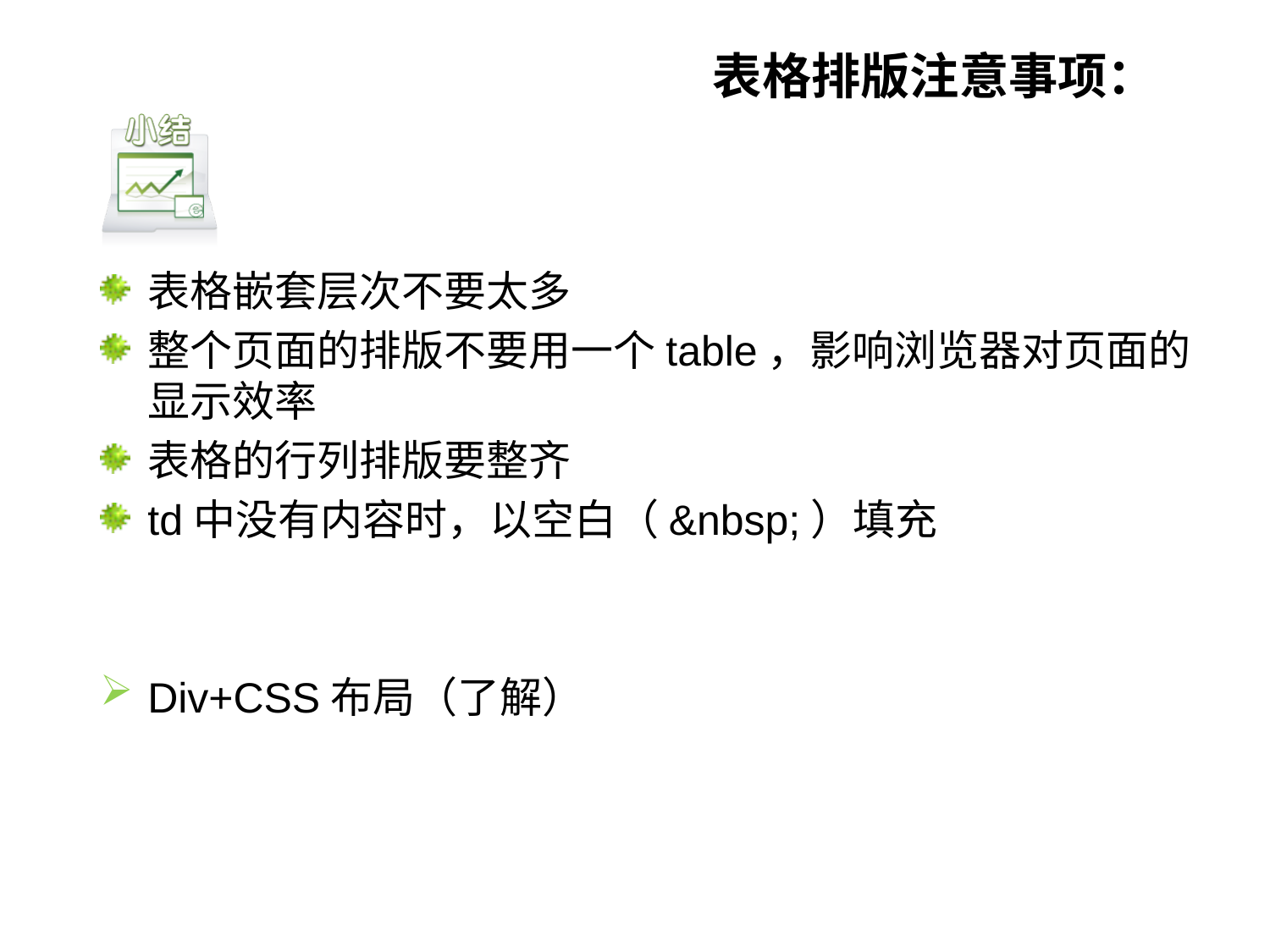

# 表格排版注意事项：
表格嵌套层次不要太多
整个页面的排版不要用一个table，影响浏览器对页面的显示效率
表格的行列排版要整齐
td中没有内容时，以空白（&nbsp;）填充

Div+CSS布局（了解）